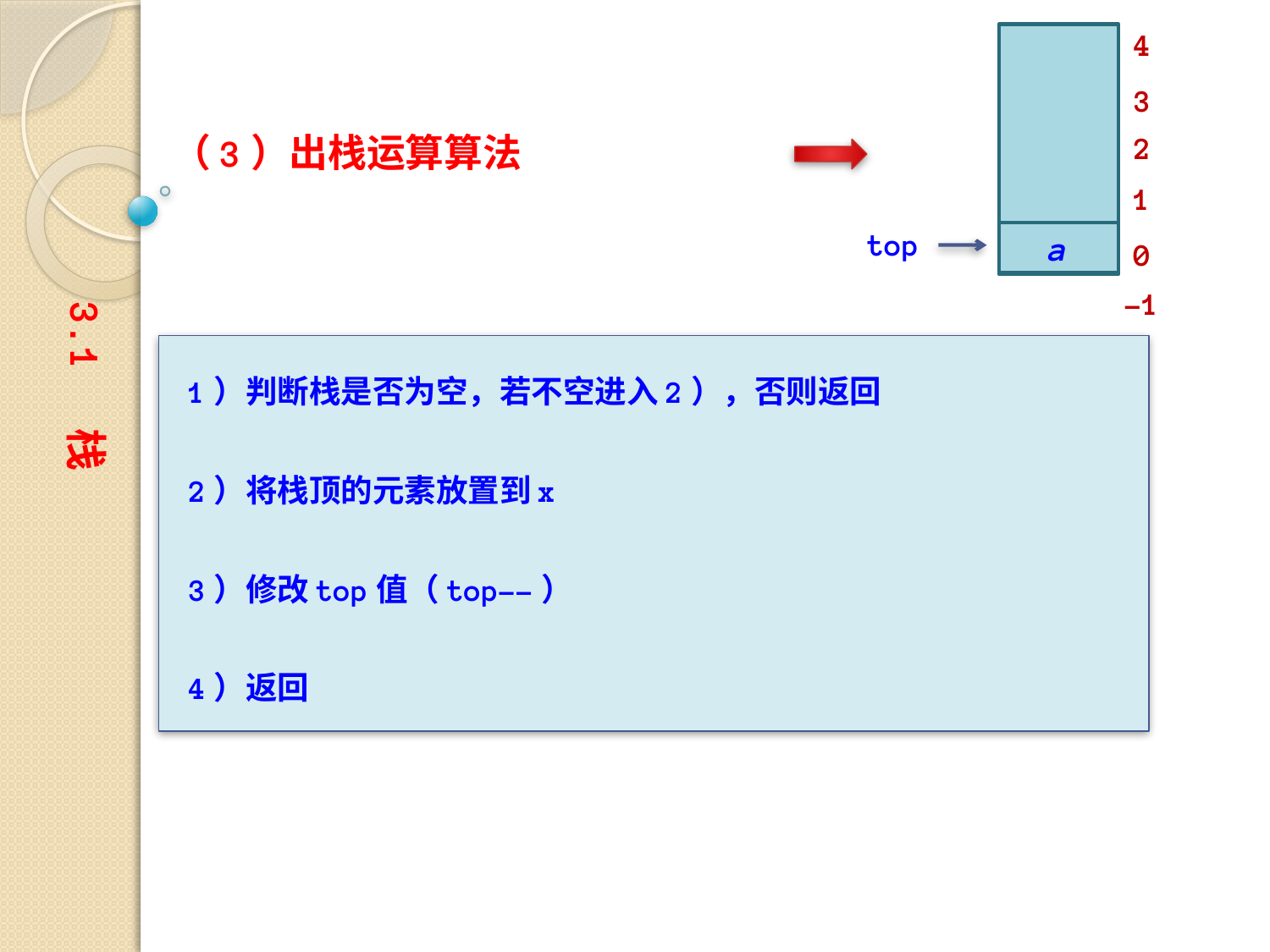

4
3
2
1
top
a
0
-1

（3）出栈运算算法

3.1  栈
1）判断栈是否为空，若不空进入2），否则返回

2）将栈顶的元素放置到x

3）修改top值（top--）

4）返回